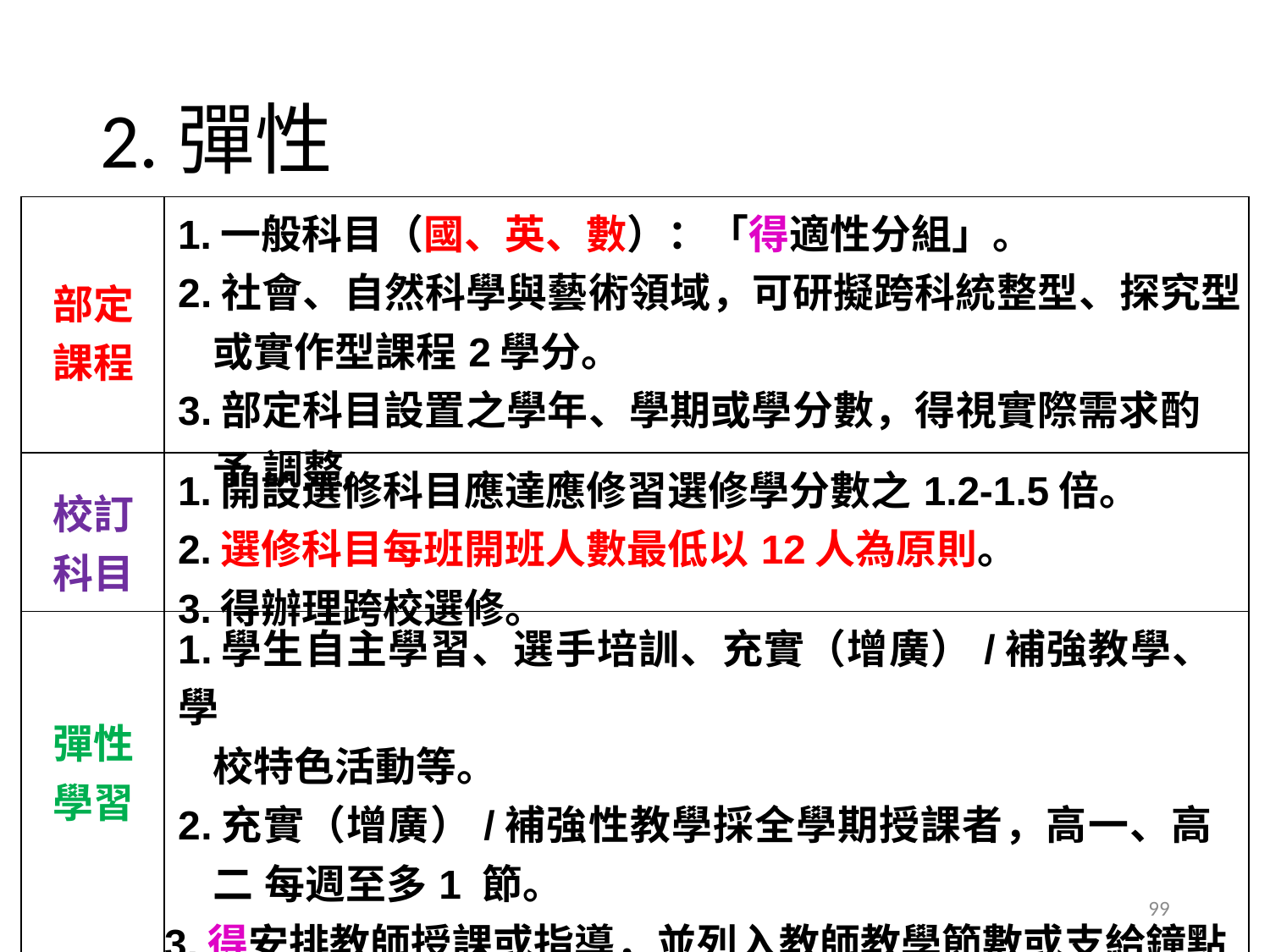

# 2.彈性
| 部定 課程 | 1.一般科目（國、英、數）：「得適性分組」。 2.社會、自然科學與藝術領域，可研擬跨科統整型、探究型 或實作型課程2學分。 3.部定科目設置之學年、學期或學分數，得視實際需求酌予 調整。 |
| --- | --- |
| 校訂 科目 | 1.開設選修科目應達應修習選修學分數之1.2-1.5倍。 2.選修科目每班開班人數最低以12人為原則。 3.得辦理跨校選修。 |
| 彈性 學習 | 1.學生自主學習、選手培訓、充實（增廣）/補強教學、學 校特色活動等。 2.充實（增廣）/補強性教學採全學期授課者，高一、高二 每週至多1 節。 3.得安排教師授課或指導，並列入教師教學節數或支給鐘點 費。 |

99
19